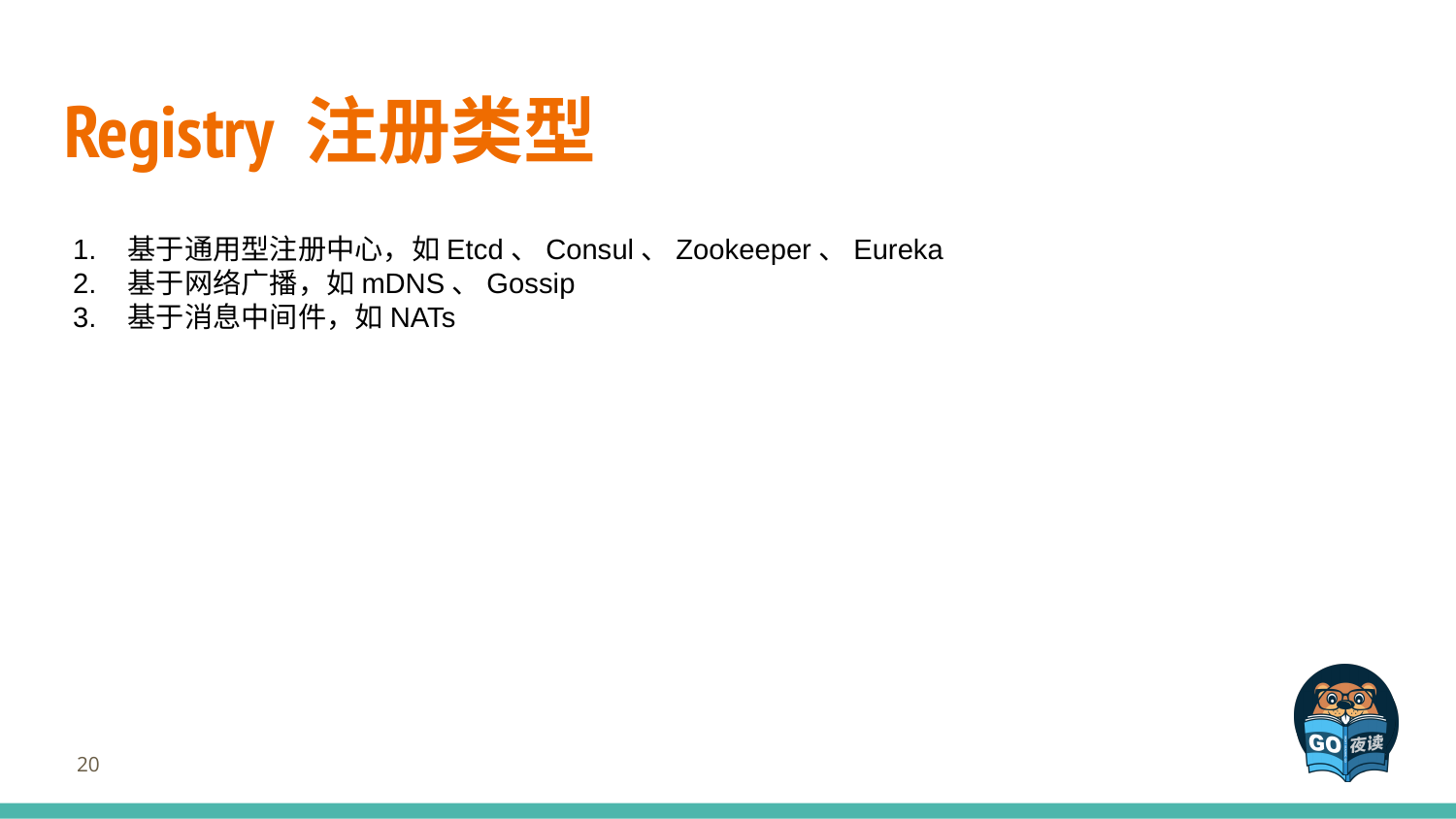

# Registry 注册类型
基于通用型注册中心，如Etcd、Consul、Zookeeper、Eureka
基于网络广播，如mDNS、Gossip
基于消息中间件，如NATs
20